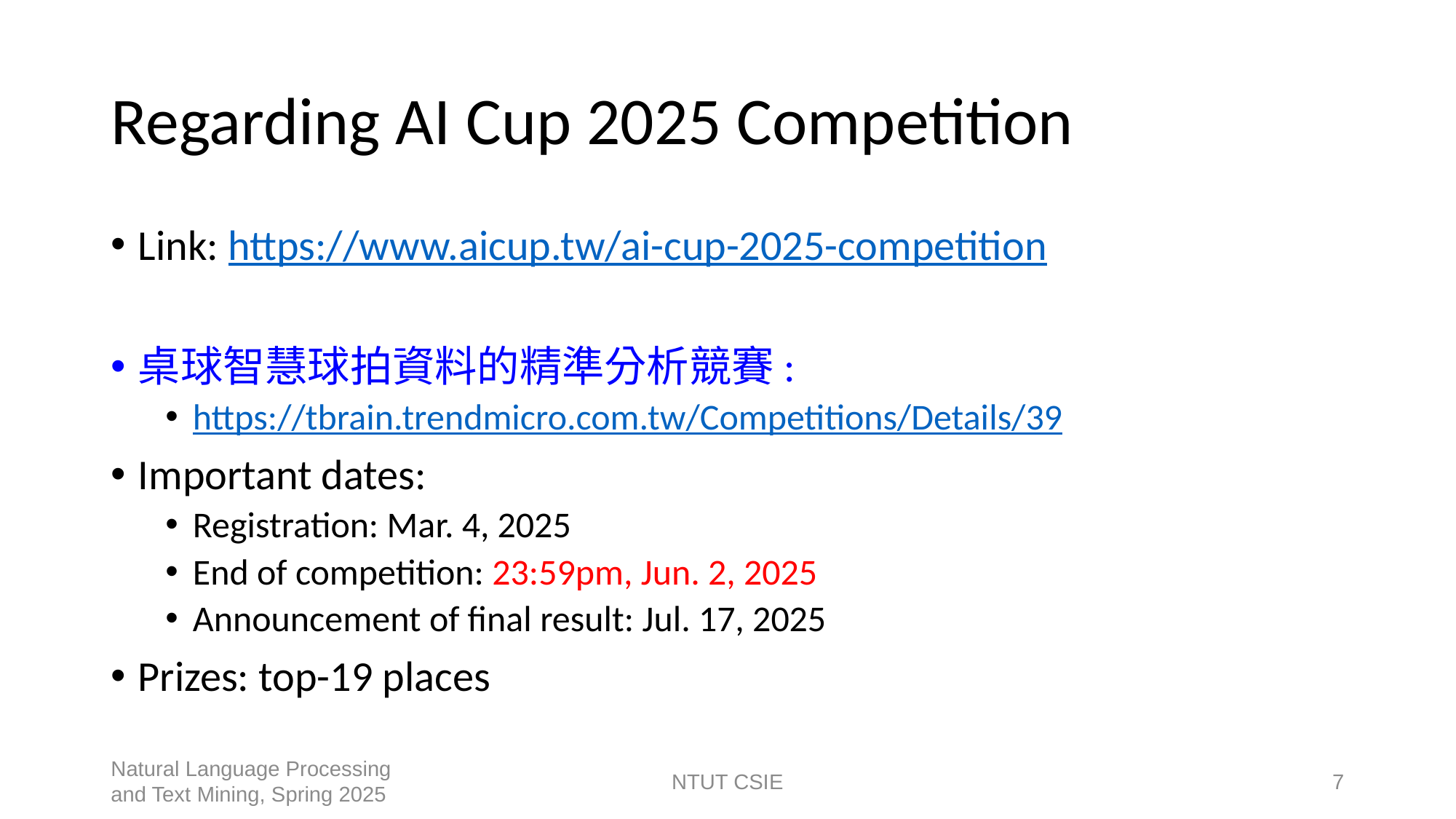

# Regarding AI Cup 2025 Competition
Link: https://www.aicup.tw/ai-cup-2025-competition

桌球智慧球拍資料的精準分析競賽:
https://tbrain.trendmicro.com.tw/Competitions/Details/39
Important dates:
Registration: Mar. 4, 2025
End of competition: 23:59pm, Jun. 2, 2025
Announcement of final result: Jul. 17, 2025
Prizes: top-19 places

Natural Language Processing and Text Mining, Spring 2025
NTUT CSIE
7